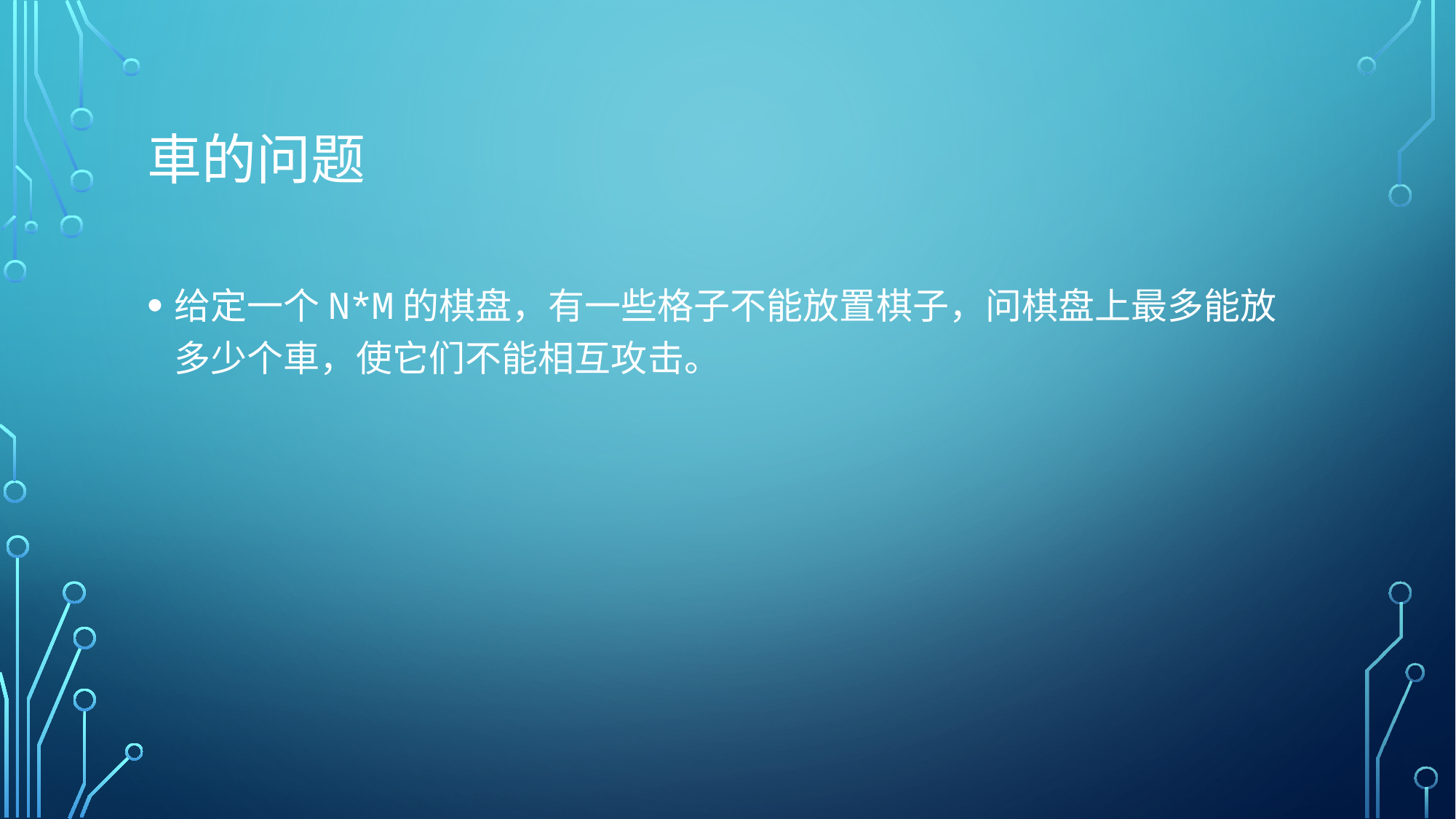

# 車的问题
给定一个N*M的棋盘，有一些格子不能放置棋子，问棋盘上最多能放多少个車，使它们不能相互攻击。